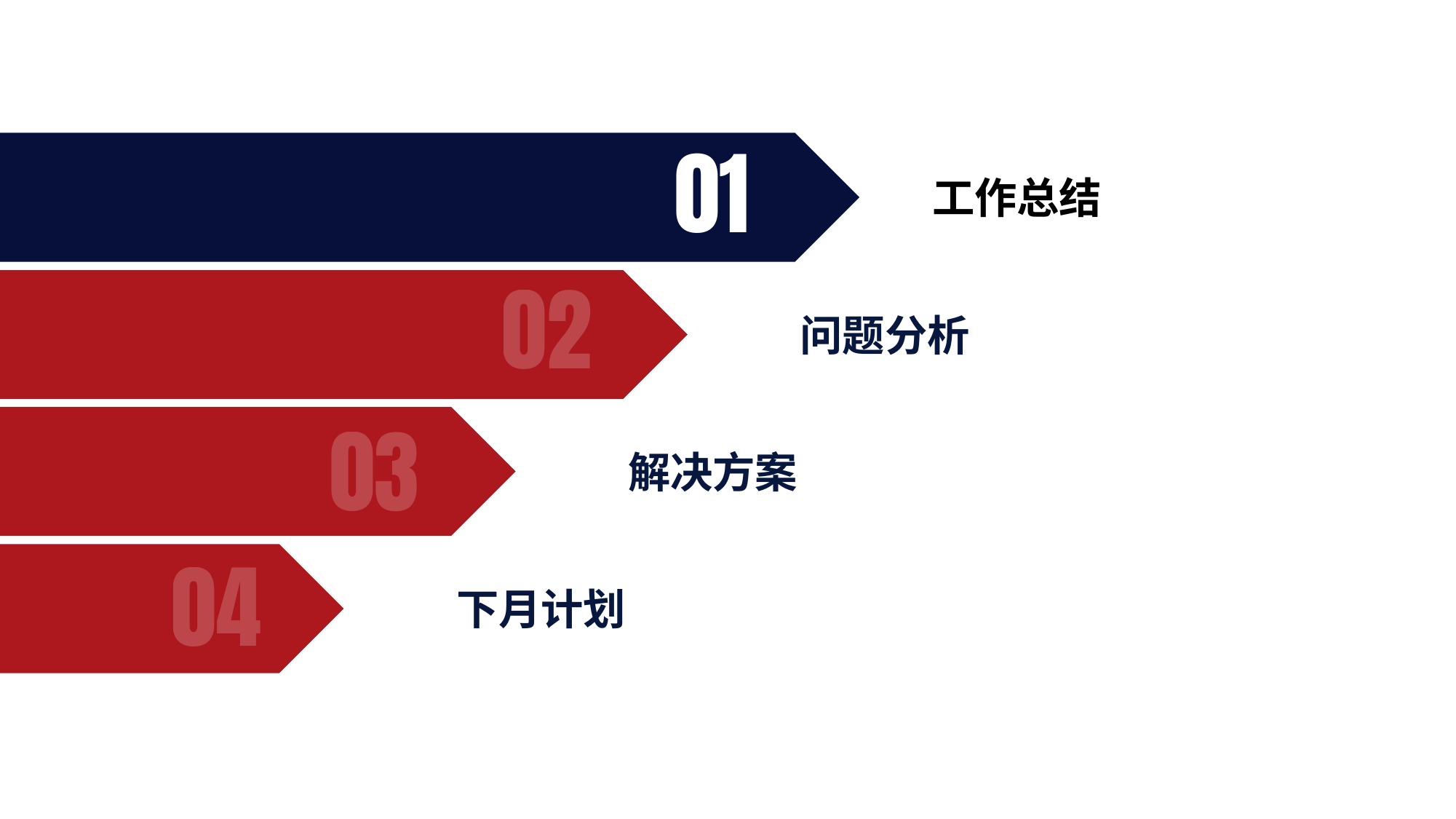

01
工作总结
02

问题分析

03
解决方案

04

下月计划